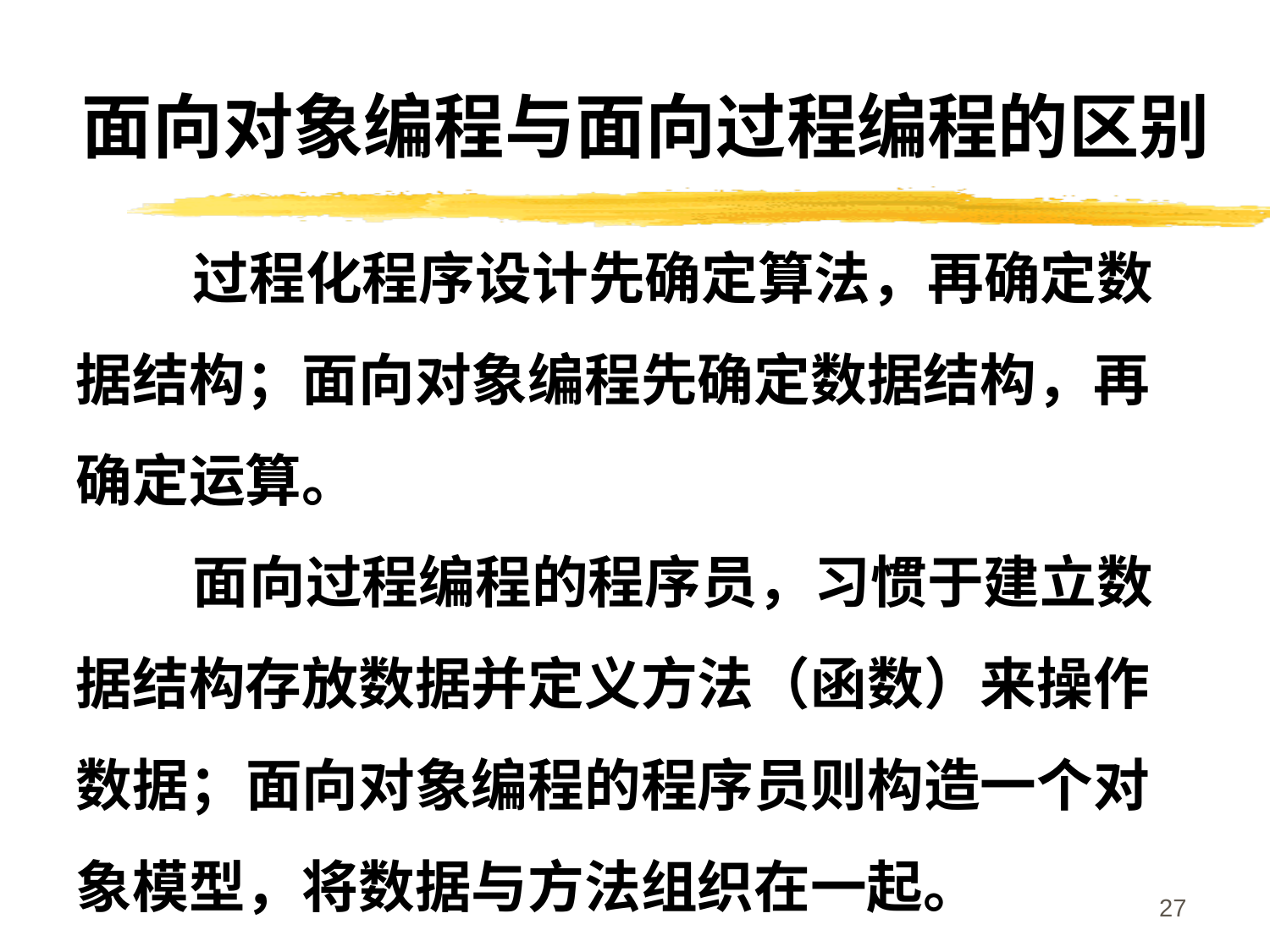

面向对象编程与面向过程编程的区别
        过程化程序设计先确定算法，再确定数据结构；面向对象编程先确定数据结构，再确定运算。
        面向过程编程的程序员，习惯于建立数据结构存放数据并定义方法（函数）来操作数据；面向对象编程的程序员则构造一个对象模型，将数据与方法组织在一起。
27